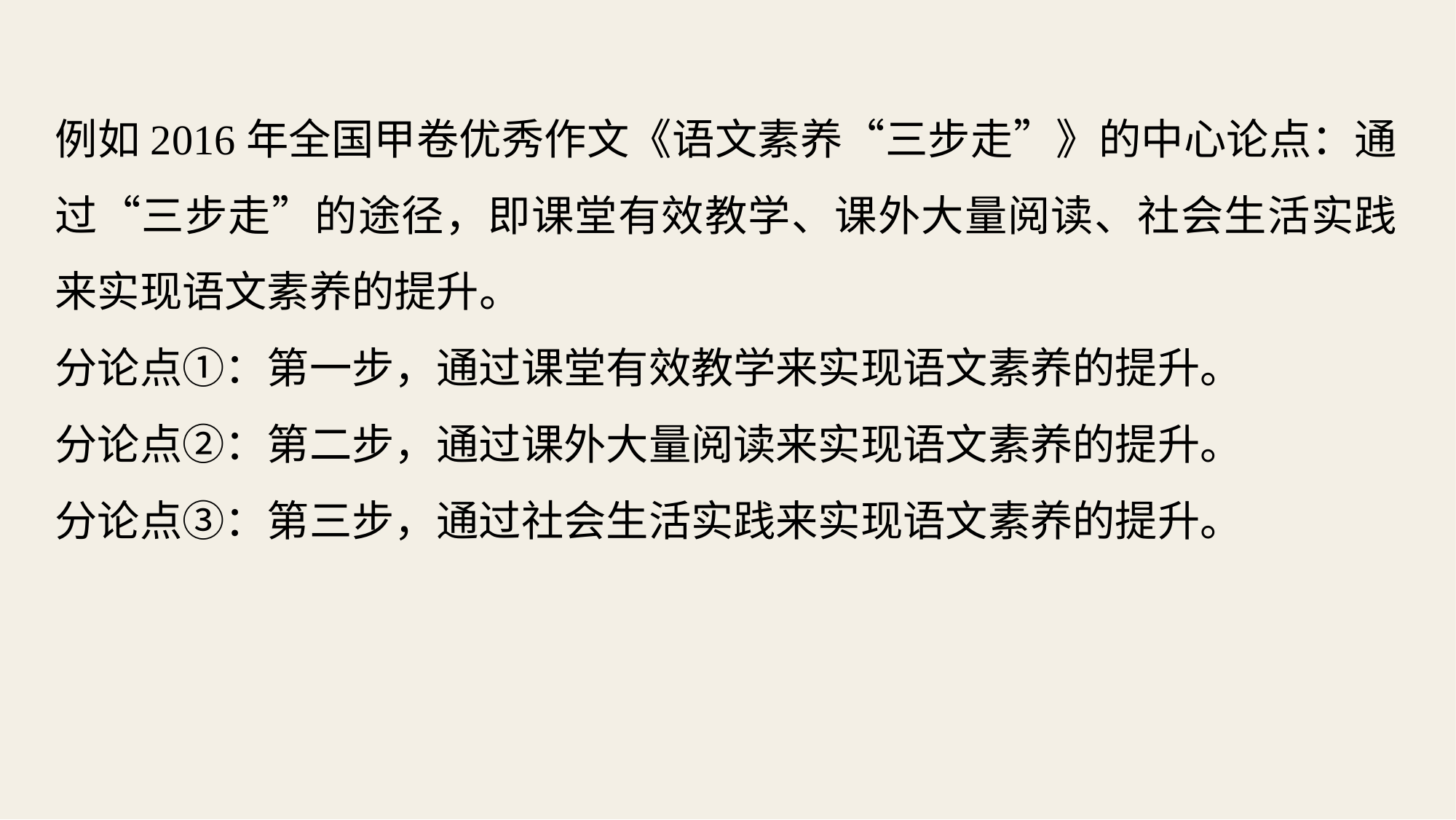

例如2016年全国甲卷优秀作文《语文素养“三步走”》的中心论点：通过“三步走”的途径，即课堂有效教学、课外大量阅读、社会生活实践来实现语文素养的提升。
分论点①：第一步，通过课堂有效教学来实现语文素养的提升。
分论点②：第二步，通过课外大量阅读来实现语文素养的提升。
分论点③：第三步，通过社会生活实践来实现语文素养的提升。